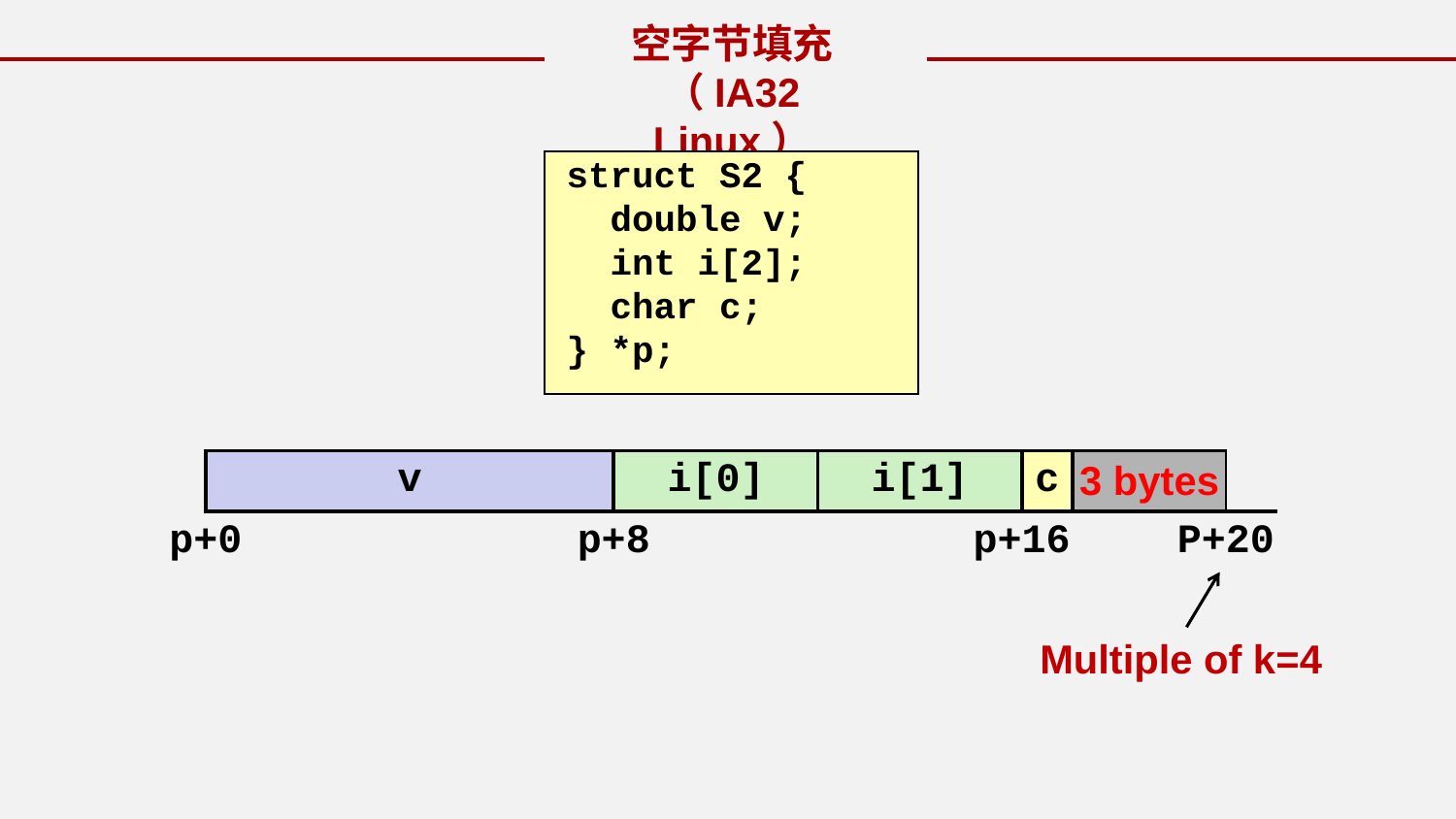

空字节填充
（IA32 Linux）
 struct S2 {
   double v;
   int i[2];
   char c;
 } *p;

|  | v |  |  |  |  |  |  | i[0] |  |  |  | i[1] |  |  |  | c | 3 bytes |  |  |  |  |  |  |
| --- | --- | --- | --- | --- | --- | --- | --- | --- | --- | --- | --- | --- | --- | --- | --- | --- | --- | --- | --- | --- | --- | --- | --- |
| p+0 |  |  |  |  |  |  | p+8 |  |  |  |  |  |  |  | p+16 |  |  |  | P+20 |  |  |  |  |
Multiple of k=4